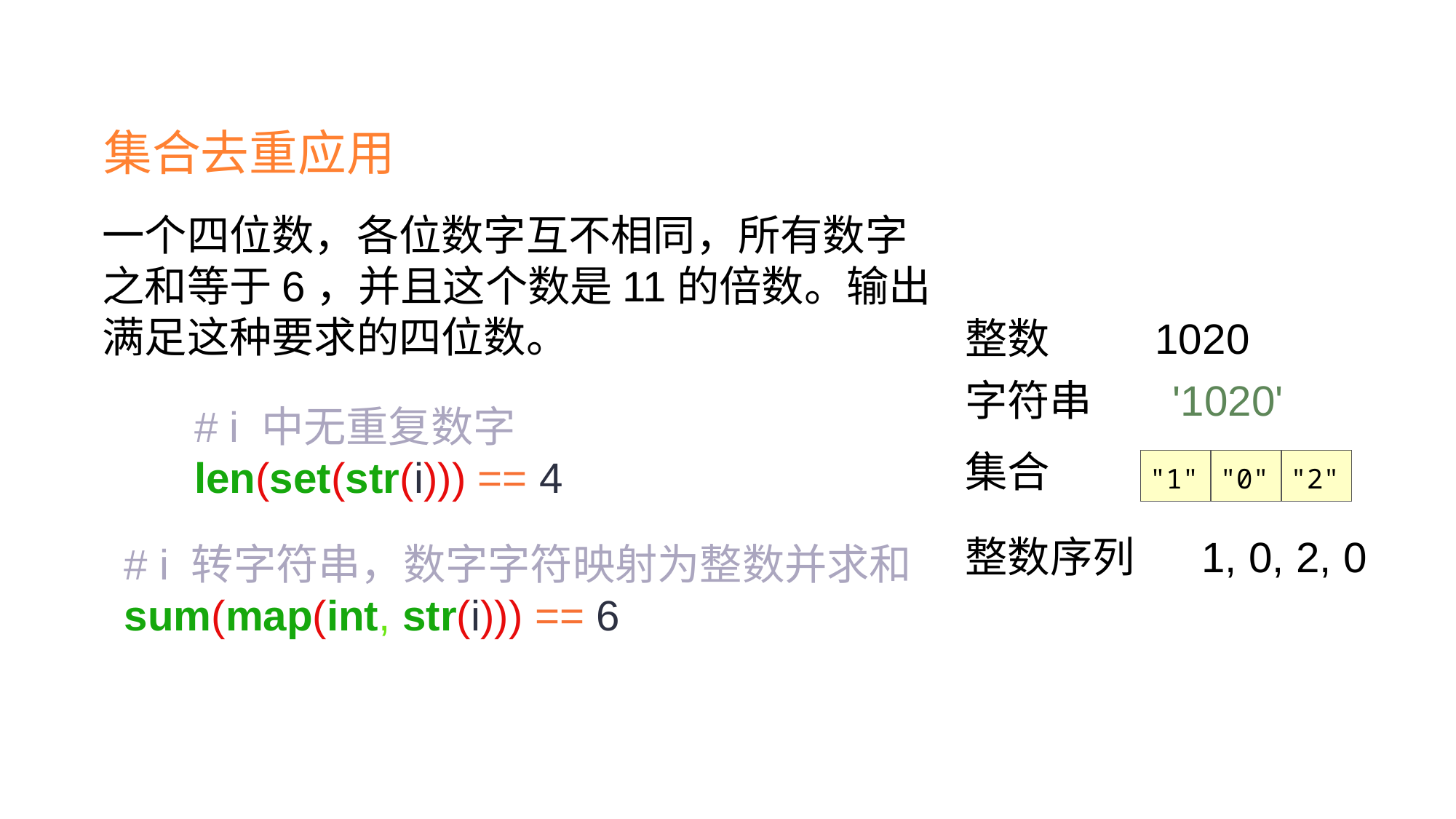

集合去重应用
一个四位数，各位数字互不相同，所有数字之和等于6，并且这个数是11的倍数。输出满足这种要求的四位数。
整数
1020
字符串
'1020'
# i 中无重复数字
len(set(str(i))) == 4
集合
| "1" | "0" | "2" |
| --- | --- | --- |
整数序列
1, 0, 2, 0
# i 转字符串，数字字符映射为整数并求和 sum(map(int, str(i))) == 6